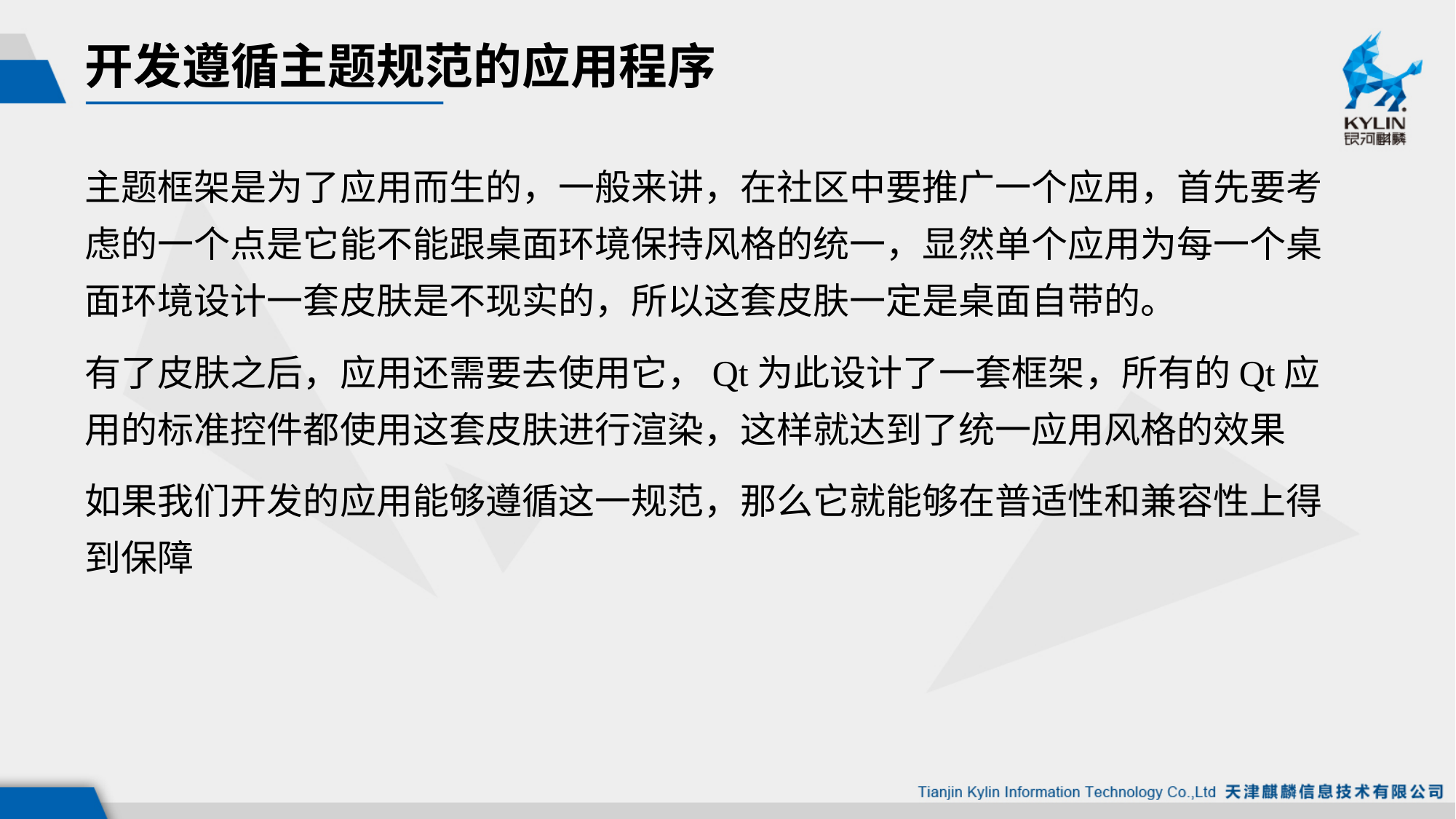

# 开发遵循主题规范的应用程序
主题框架是为了应用而生的，一般来讲，在社区中要推广一个应用，首先要考虑的一个点是它能不能跟桌面环境保持风格的统一，显然单个应用为每一个桌面环境设计一套皮肤是不现实的，所以这套皮肤一定是桌面自带的。
有了皮肤之后，应用还需要去使用它，Qt为此设计了一套框架，所有的Qt应用的标准控件都使用这套皮肤进行渲染，这样就达到了统一应用风格的效果
如果我们开发的应用能够遵循这一规范，那么它就能够在普适性和兼容性上得到保障